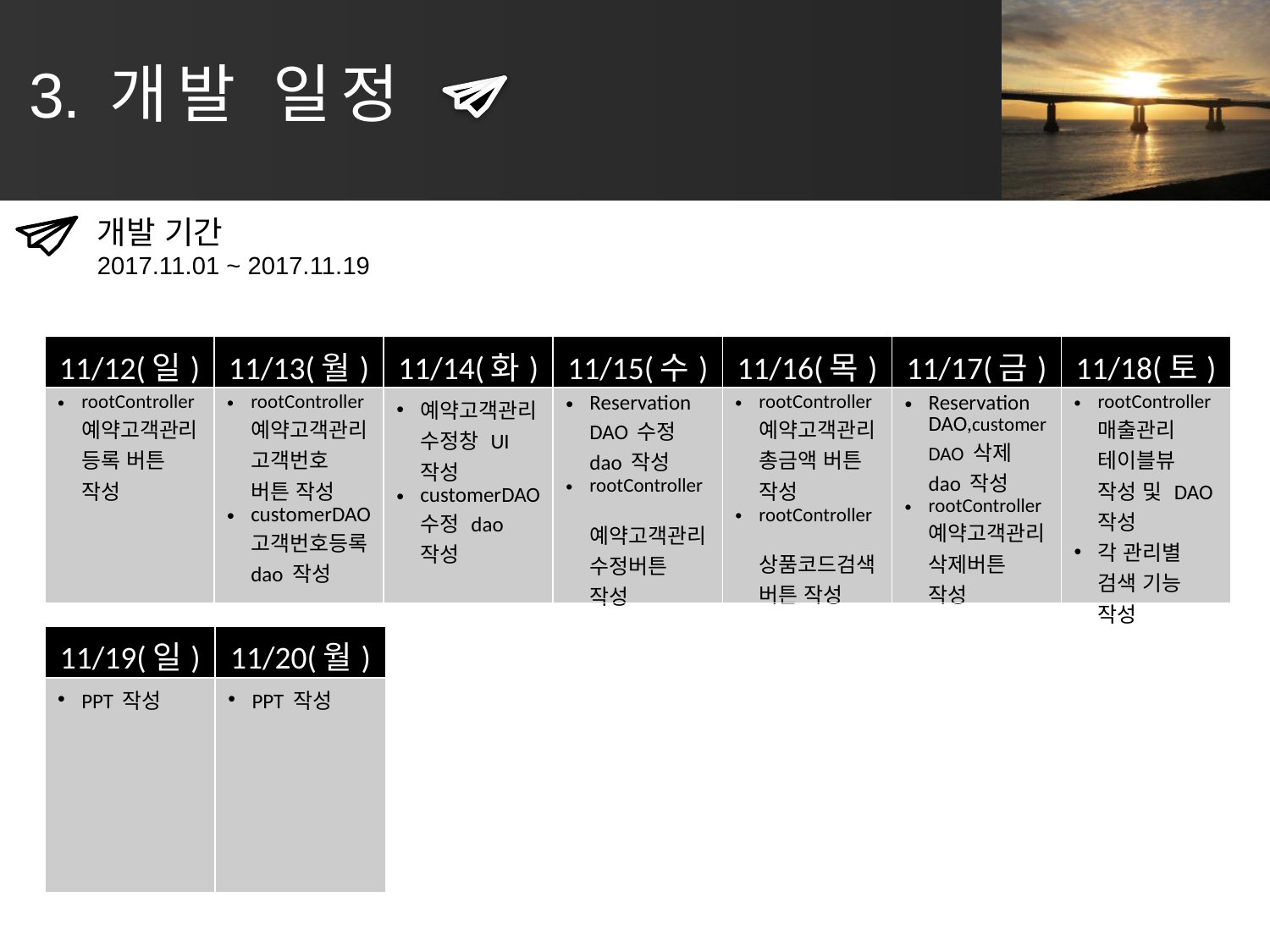

개발 일정
3.

개발 기간
2017.11.01 ~ 2017.11.19

| 11/12(일) | 11/13(월) | 11/14(화) | 11/15(수) | 11/16(목) | 11/17(금) | 11/18(토) |
| --- | --- | --- | --- | --- | --- | --- |
| rootController 예약고객관리 등록 버튼 작성 | rootController 예약고객관리 고객번호 버튼 작성 customerDAO 고객번호등록 dao 작성 | 예약고객관리 수정창 UI 작성 customerDAO 수정 dao 작성 | Reservation DAO 수정 dao 작성 rootController 예약고객관리 수정버튼 작성 | rootController 예약고객관리 총금액 버튼 작성 rootController 상품코드검색 버튼 작성 | Reservation DAO,customerDAO 삭제 dao 작성 rootController 예약고객관리 삭제버튼 작성 | rootController 매출관리 테이블뷰 작성 및 DAO 작성 각 관리별 검색 기능 작성 |
| 11/19(일) | 11/20(월) |
| --- | --- |
| PPT 작성 | PPT 작성 |